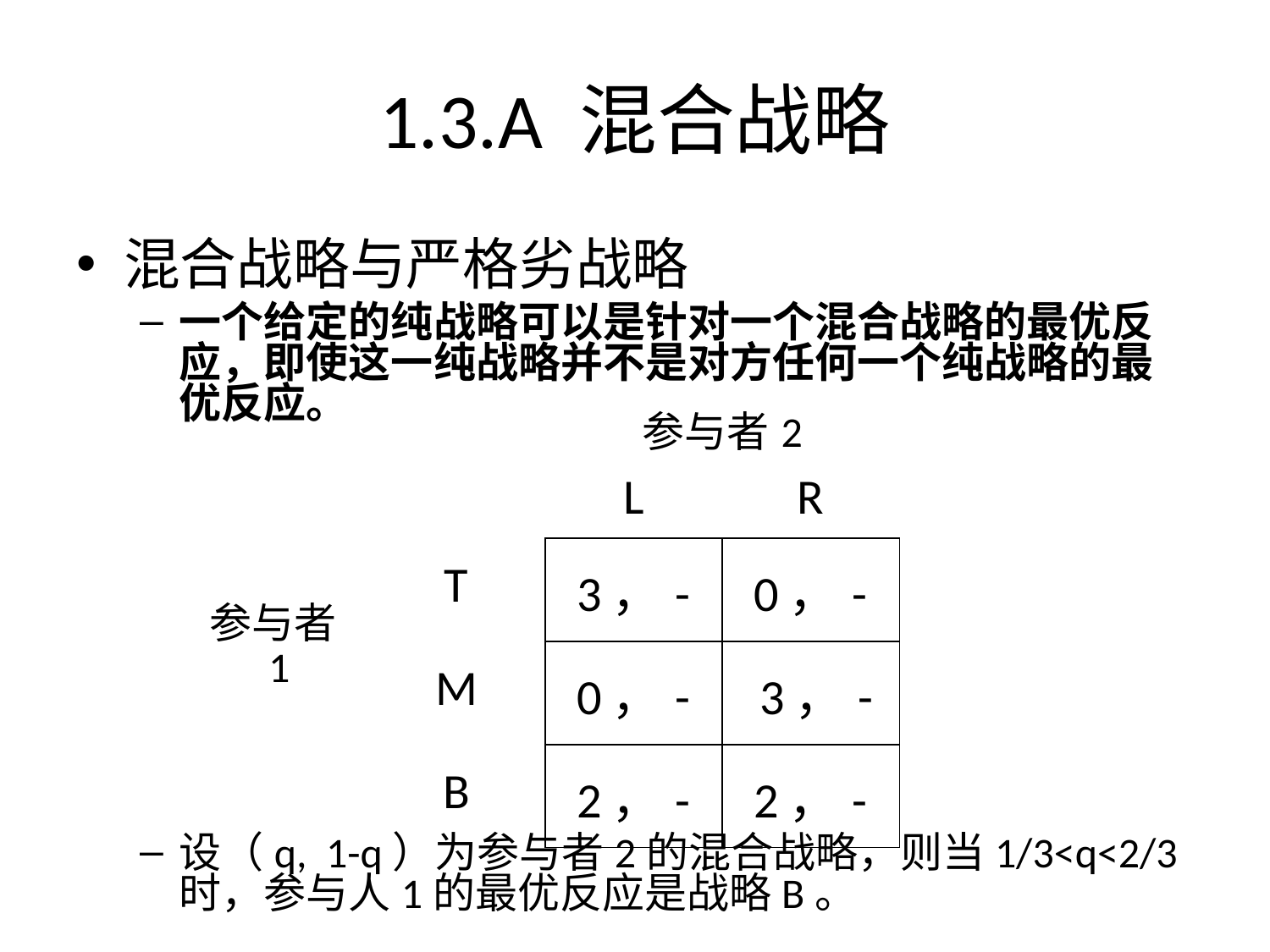

# 1.3.A 混合战略
混合战略与严格劣战略
一个给定的纯战略可以是针对一个混合战略的最优反应，即使这一纯战略并不是对方任何一个纯战略的最优反应。

设（q,  1-q）为参与者2的混合战略，则当1/3<q<2/3时，参与人1的最优反应是战略B。

|  |  | 参与者2 |  |
| --- | --- | --- | --- |
|  |  | L | R |
| 参与者1 | T | 3，- | 0，- |
|  | M | 0，- | 3，- |
|  | B | 2，- | 2，- |